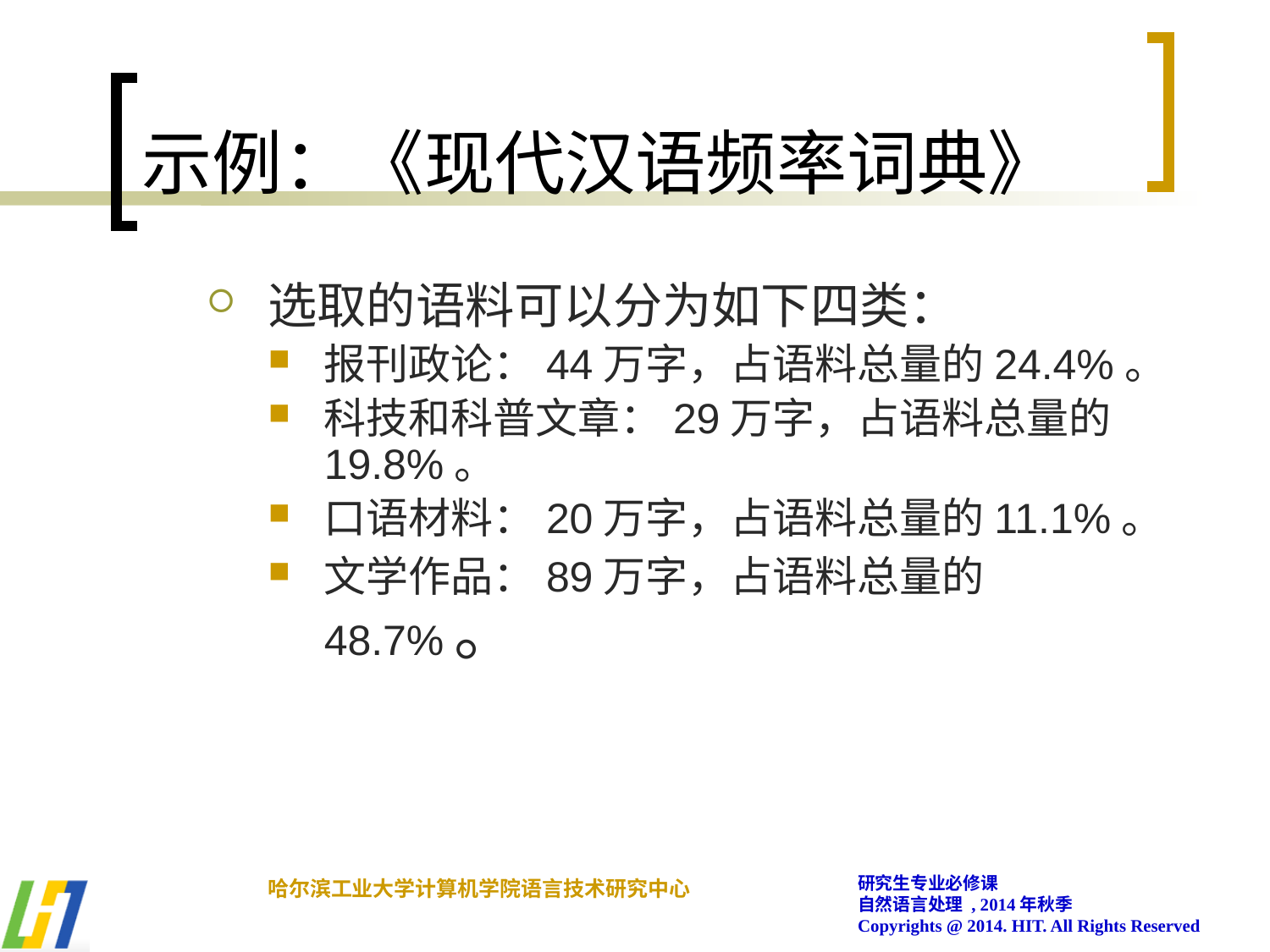

# 示例：《现代汉语频率词典》
选取的语料可以分为如下四类：
报刊政论：44万字，占语料总量的24.4%。
科技和科普文章：29万字，占语料总量的19.8%。
口语材料：20万字，占语料总量的11.1%。
文学作品：89万字，占语料总量的48.7%。

研究生专业必修课
自然语言处理 , 2014年秋季
Copyrights @ 2014. HIT. All Rights Reserved
哈尔滨工业大学计算机学院语言技术研究中心